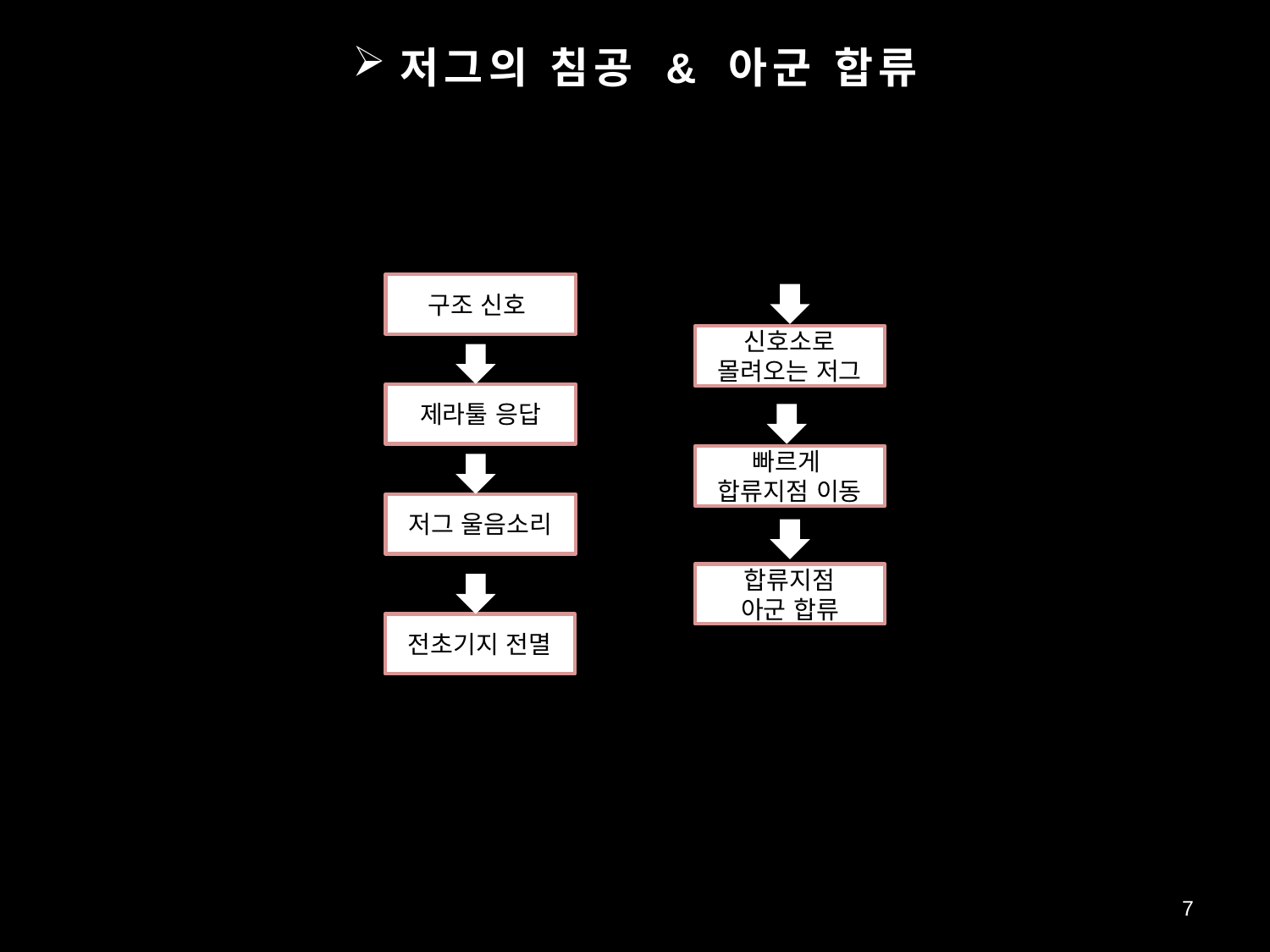

# 저그의 침공 & 아군 합류
구조 신호

신호소로 몰려오는 저그

제라툴 응답

빠르게
합류지점 이동

저그 울음소리

합류지점
아군 합류

전초기지 전멸
7